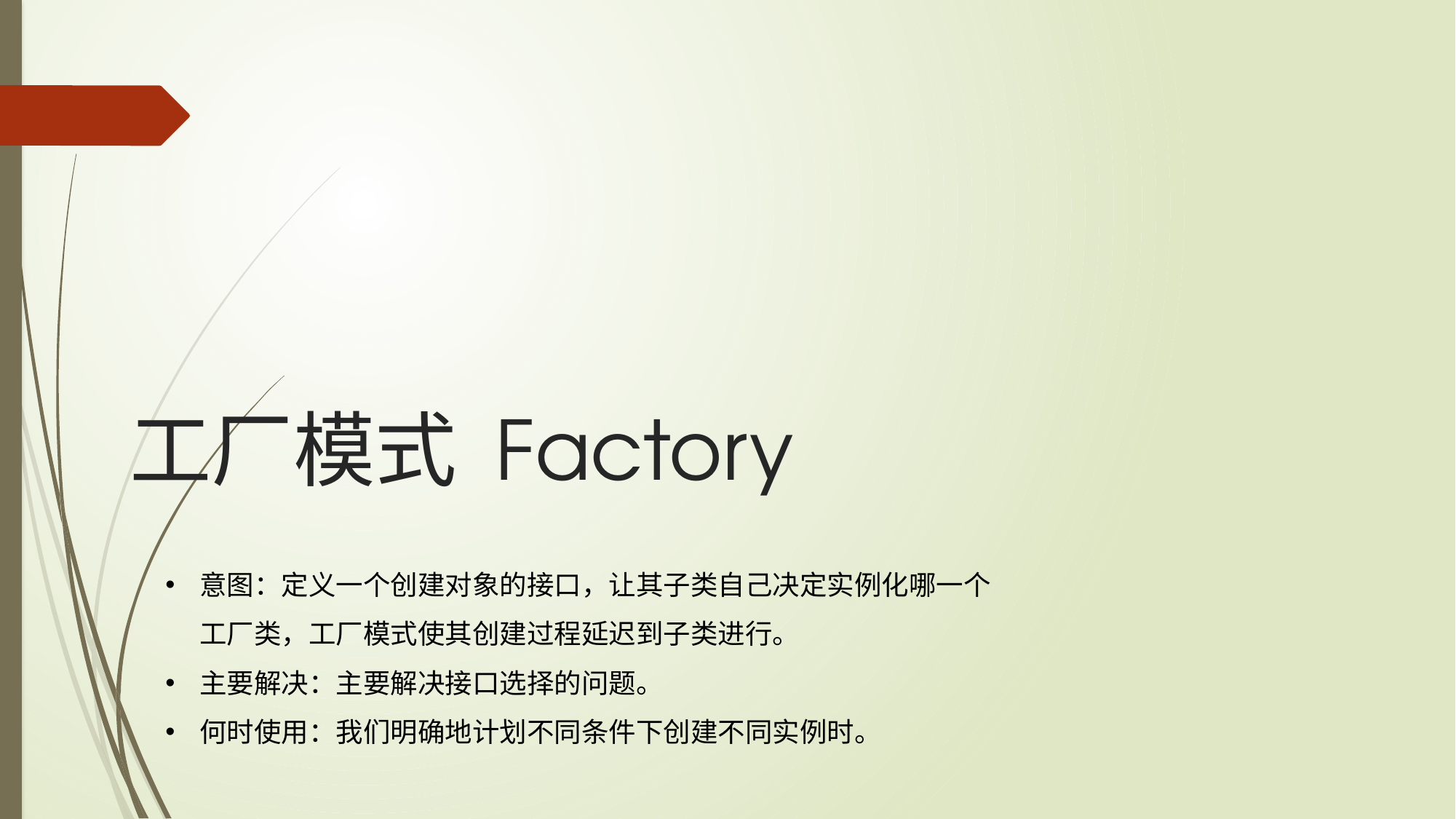

# 工厂模式 Factory
意图：定义一个创建对象的接口，让其子类自己决定实例化哪一个工厂类，工厂模式使其创建过程延迟到子类进行。
主要解决：主要解决接口选择的问题。
何时使用：我们明确地计划不同条件下创建不同实例时。